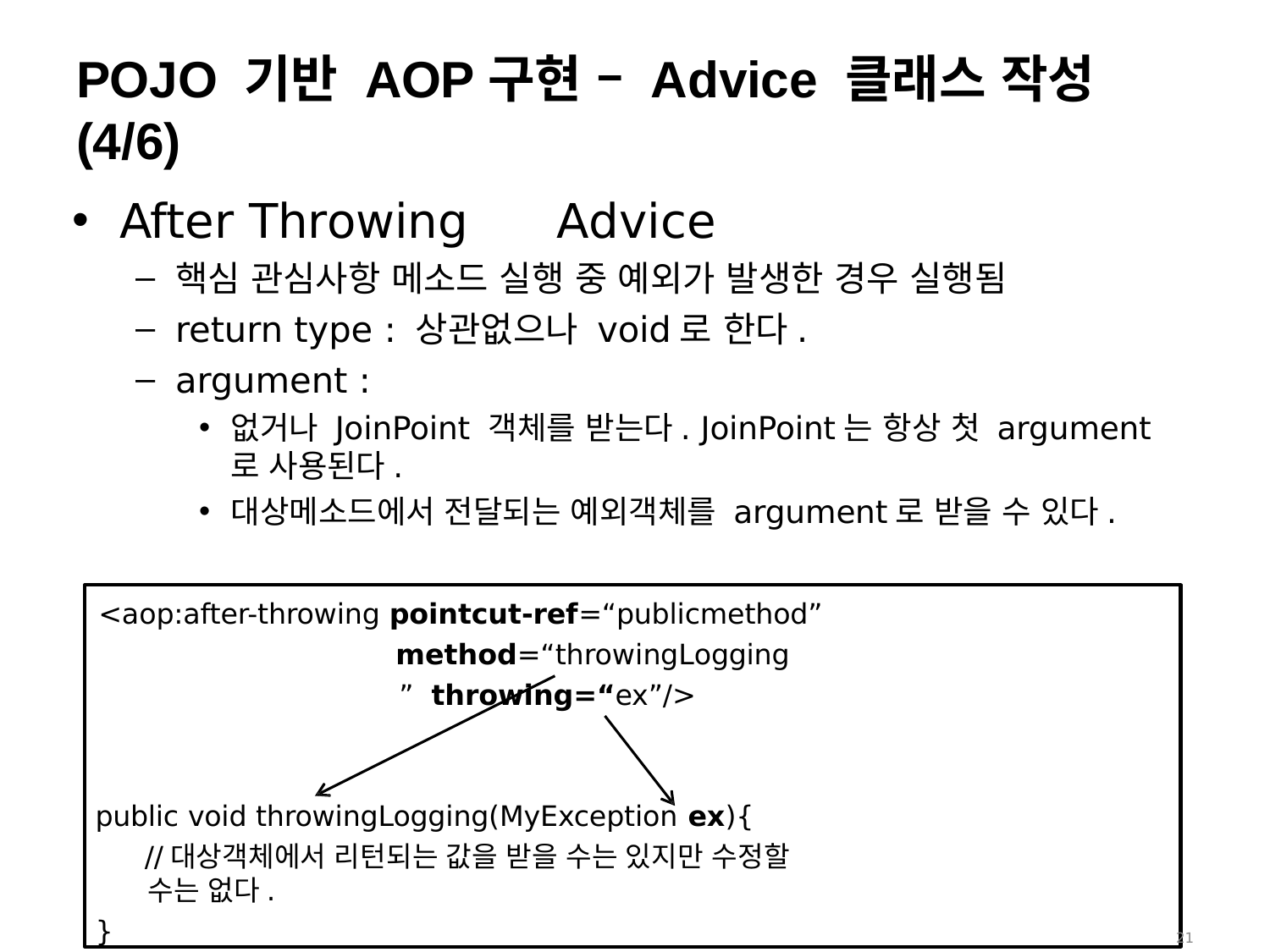

# POJO 기반 AOP구현 – Advice 클래스 작성(4/6)
After Throwing	Advice
핵심 관심사항 메소드 실행 중 예외가 발생한 경우 실행됨
return type : 상관없으나 void로 한다.
argument :
없거나 JoinPoint 객체를 받는다. JoinPoint는 항상 첫 argument
로 사용된다.
대상메소드에서 전달되는 예외객체를 argument로 받을 수 있다.
<aop:after-throwing pointcut-ref=“publicmethod”
method=“throwingLogging”  throwing=“ex”/>

public void throwingLogging(MyException ex){
//대상객체에서 리턴되는 값을 받을 수는 있지만 수정할 수는 없다.
}

21